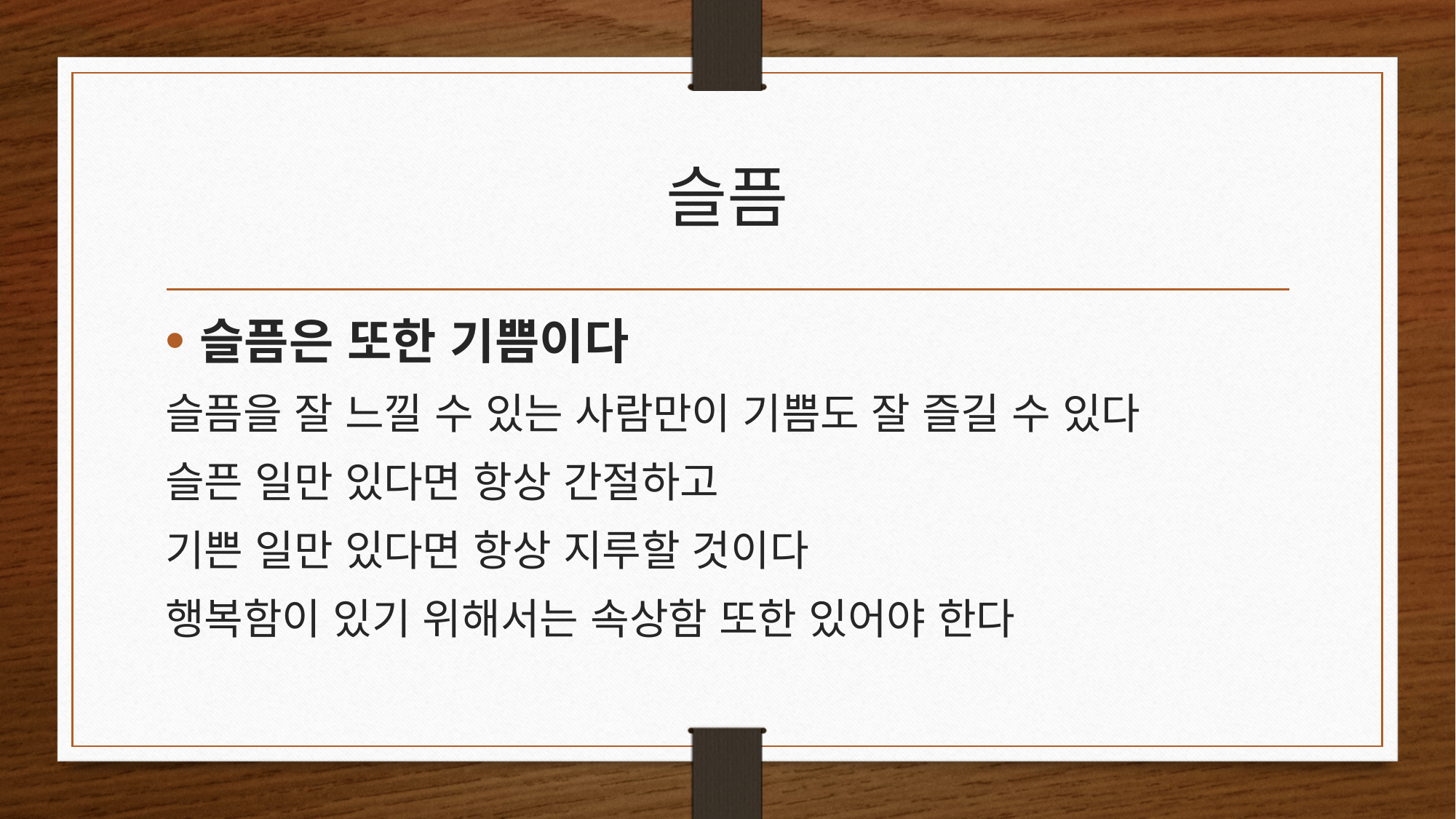

# 슬픔
슬픔은 또한 기쁨이다
슬픔을 잘 느낄 수 있는 사람만이 기쁨도 잘 즐길 수 있다
슬픈 일만 있다면 항상 간절하고
기쁜 일만 있다면 항상 지루할 것이다
행복함이 있기 위해서는 속상함 또한 있어야 한다